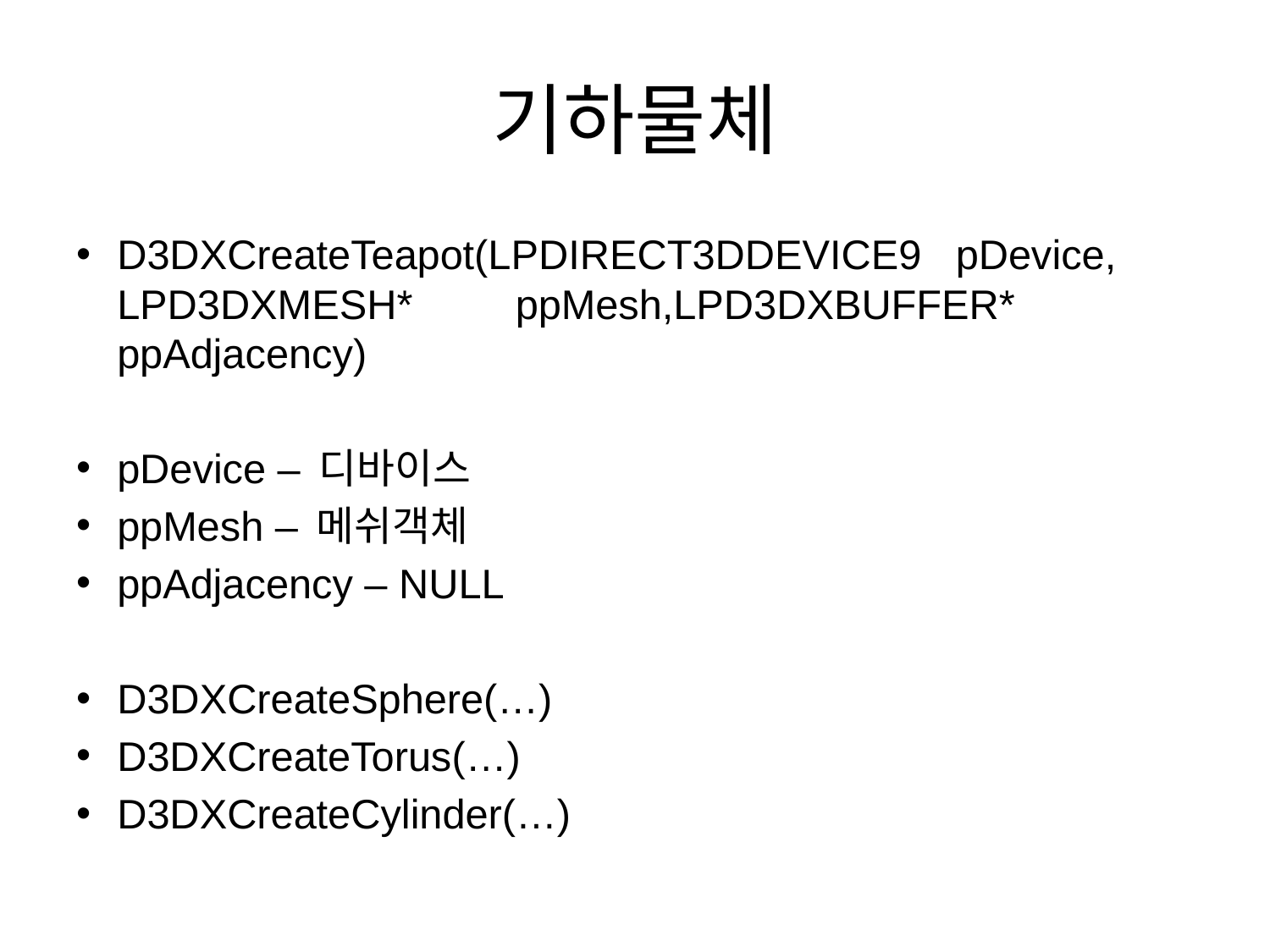

# 기하물체
D3DXCreateTeapot(LPDIRECT3DDEVICE9   pDevice, LPD3DXMESH*         ppMesh,LPD3DXBUFFER*       ppAdjacency)

pDevice – 디바이스
ppMesh – 메쉬객체
ppAdjacency – NULL

D3DXCreateSphere(…)
D3DXCreateTorus(…)
D3DXCreateCylinder(…)